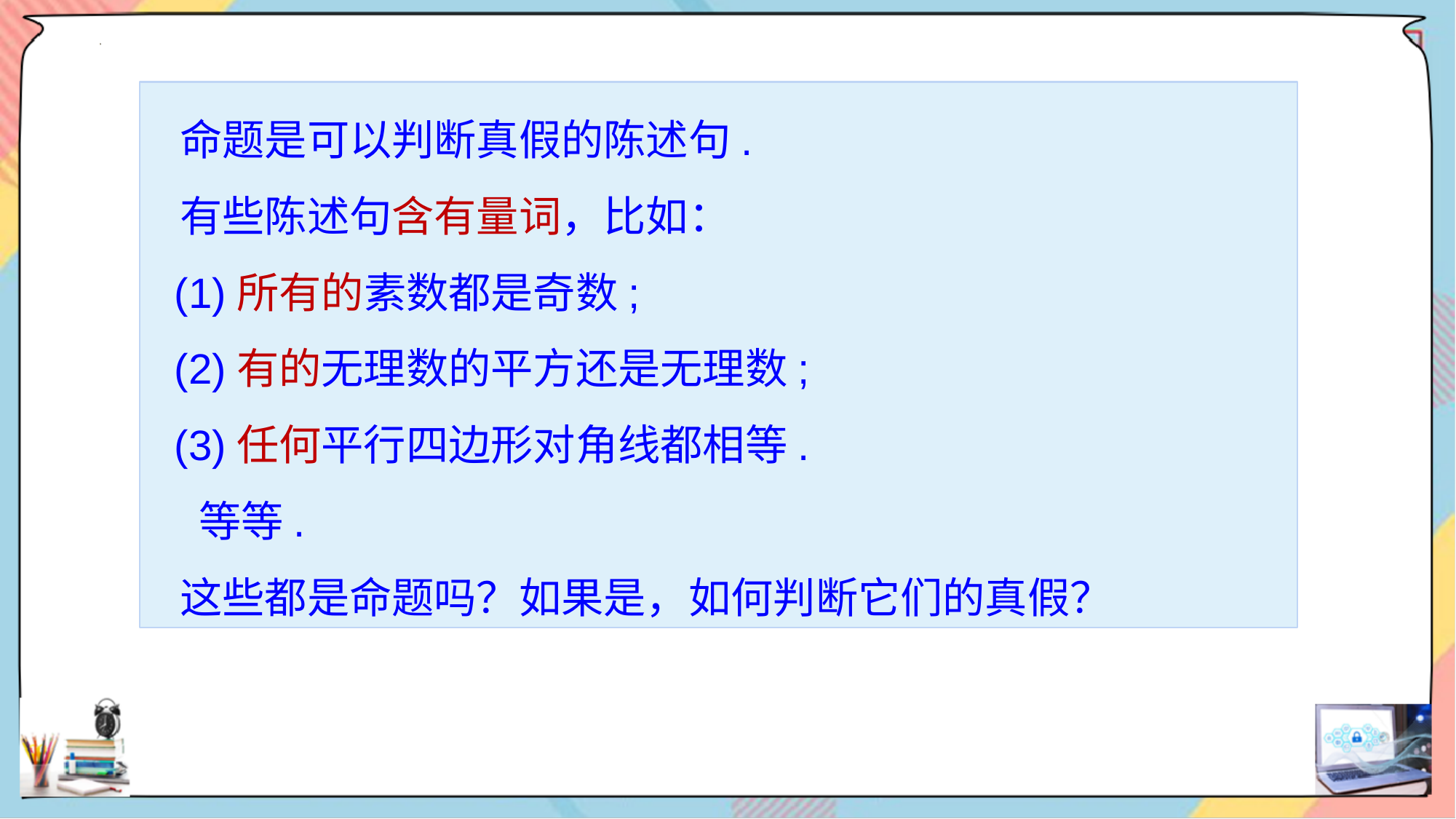

命题是可以判断真假的陈述句.
  有些陈述句含有量词，比如：
  (1)所有的素数都是奇数;
  (2)有的无理数的平方还是无理数;
  (3)任何平行四边形对角线都相等.
    等等.
  这些都是命题吗？如果是，如何判断它们的真假？